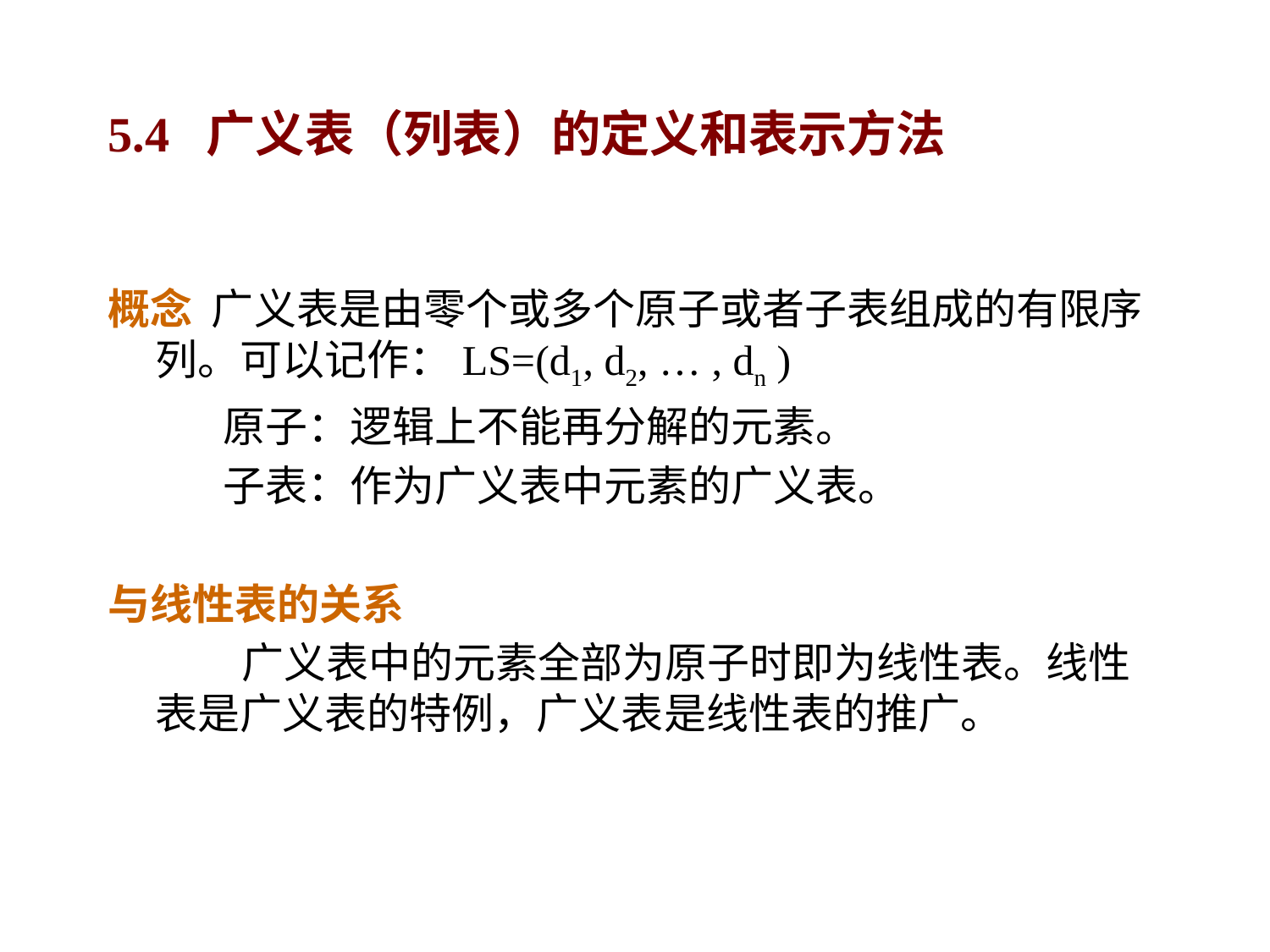

# 5.4  广义表（列表）的定义和表示方法
概念  广义表是由零个或多个原子或者子表组成的有限序列。可以记作：LS=(d1, d2, … , dn )
           原子：逻辑上不能再分解的元素。
           子表：作为广义表中元素的广义表。

与线性表的关系
             广义表中的元素全部为原子时即为线性表。线性表是广义表的特例，广义表是线性表的推广。